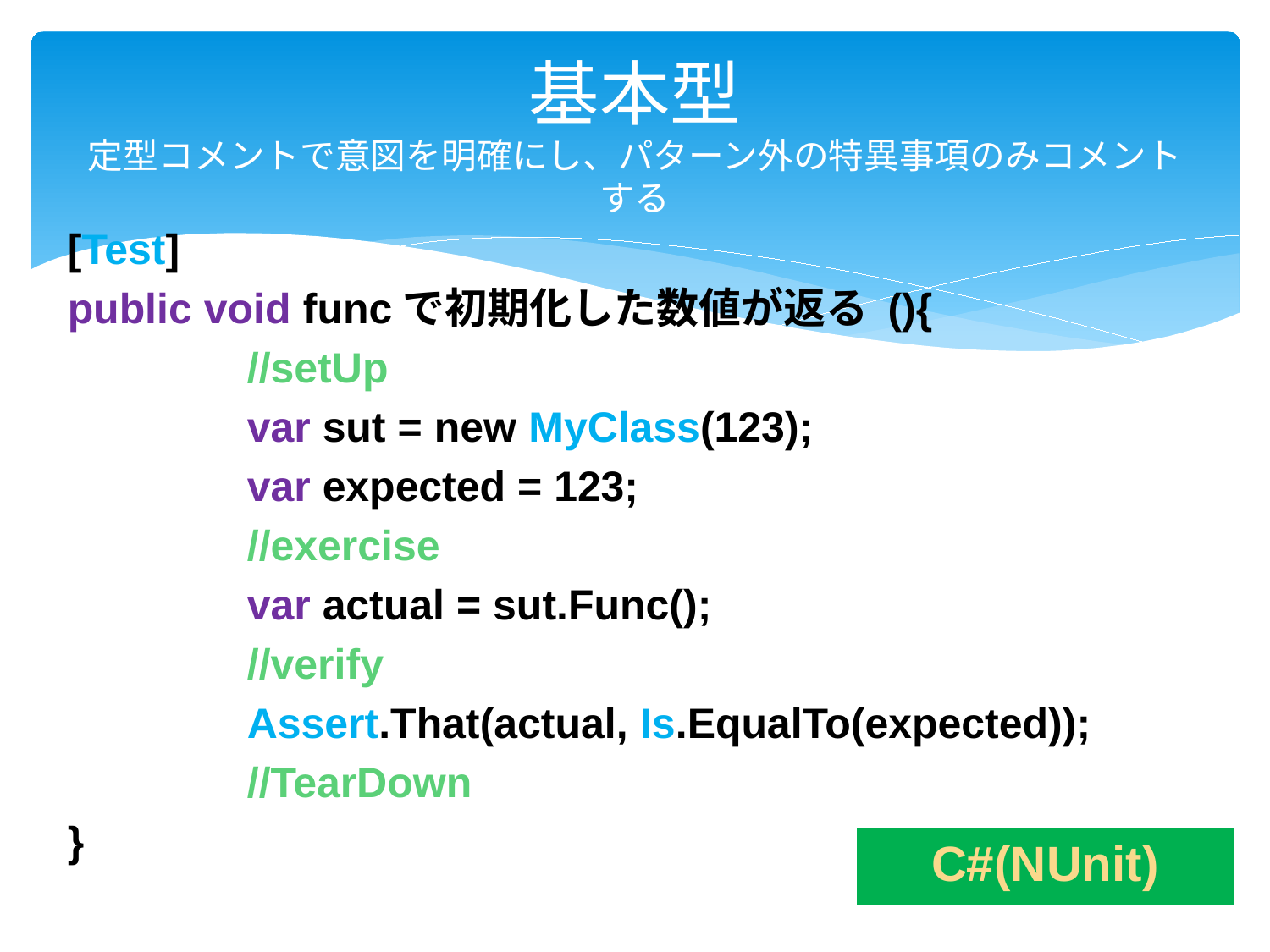

# 基本型 定型コメントで意図を明確にし、パターン外の特異事項のみコメントする
[Test]
public void funcで初期化した数値が返る (){
　　　　//setUp
　　　　var sut = new MyClass(123);
　　　　var expected = 123;
　　　　//exercise
　　　　var actual = sut.Func();
　　　　//verify
　　　　Assert.That(actual, Is.EqualTo(expected));
　　　　//TearDown
}
C#(NUnit)